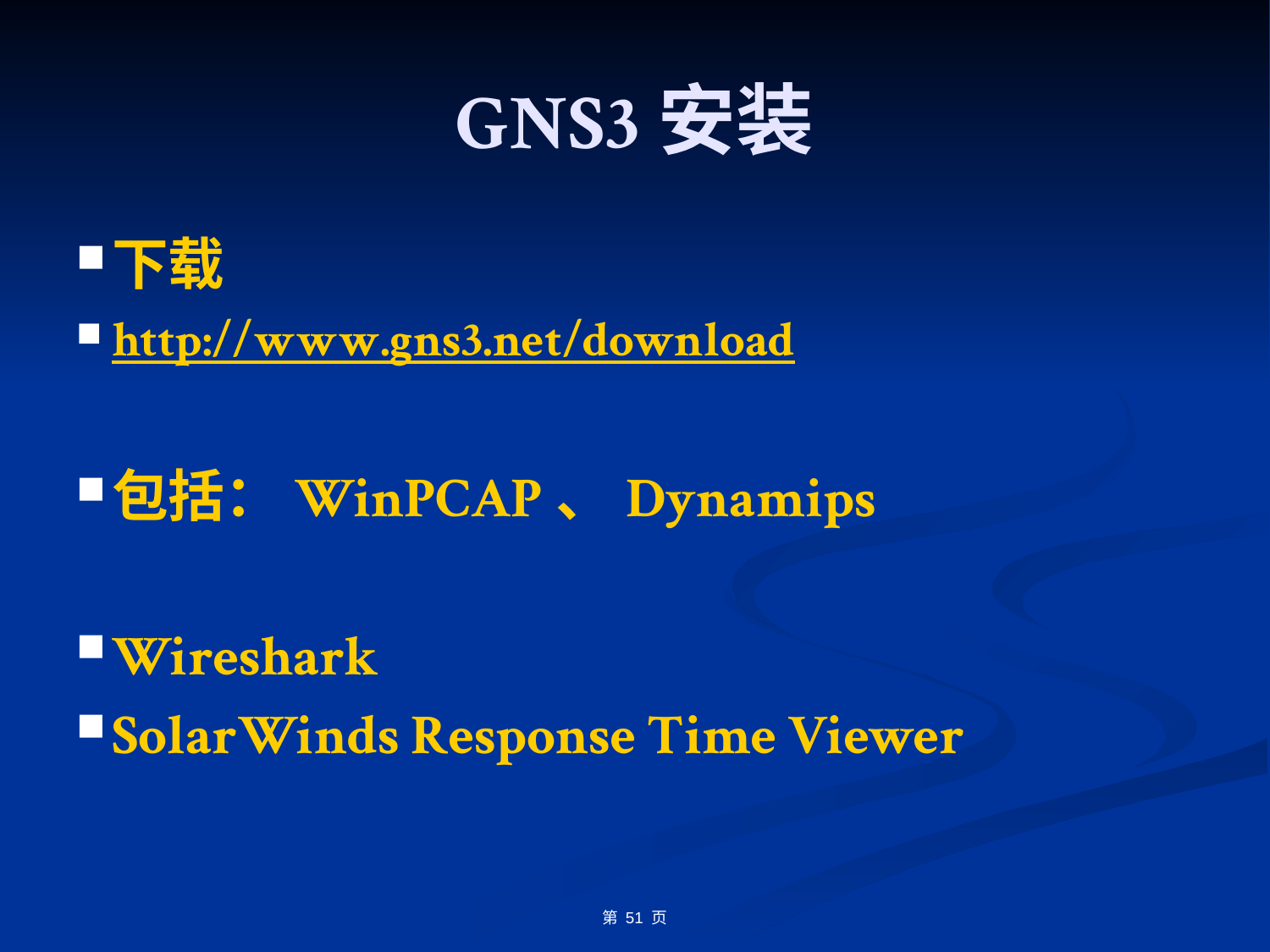

# GNS3安装
下载
http://www.gns3.net/download

包括：WinPCAP、Dynamips

Wireshark
SolarWinds Response Time Viewer
第 51 页